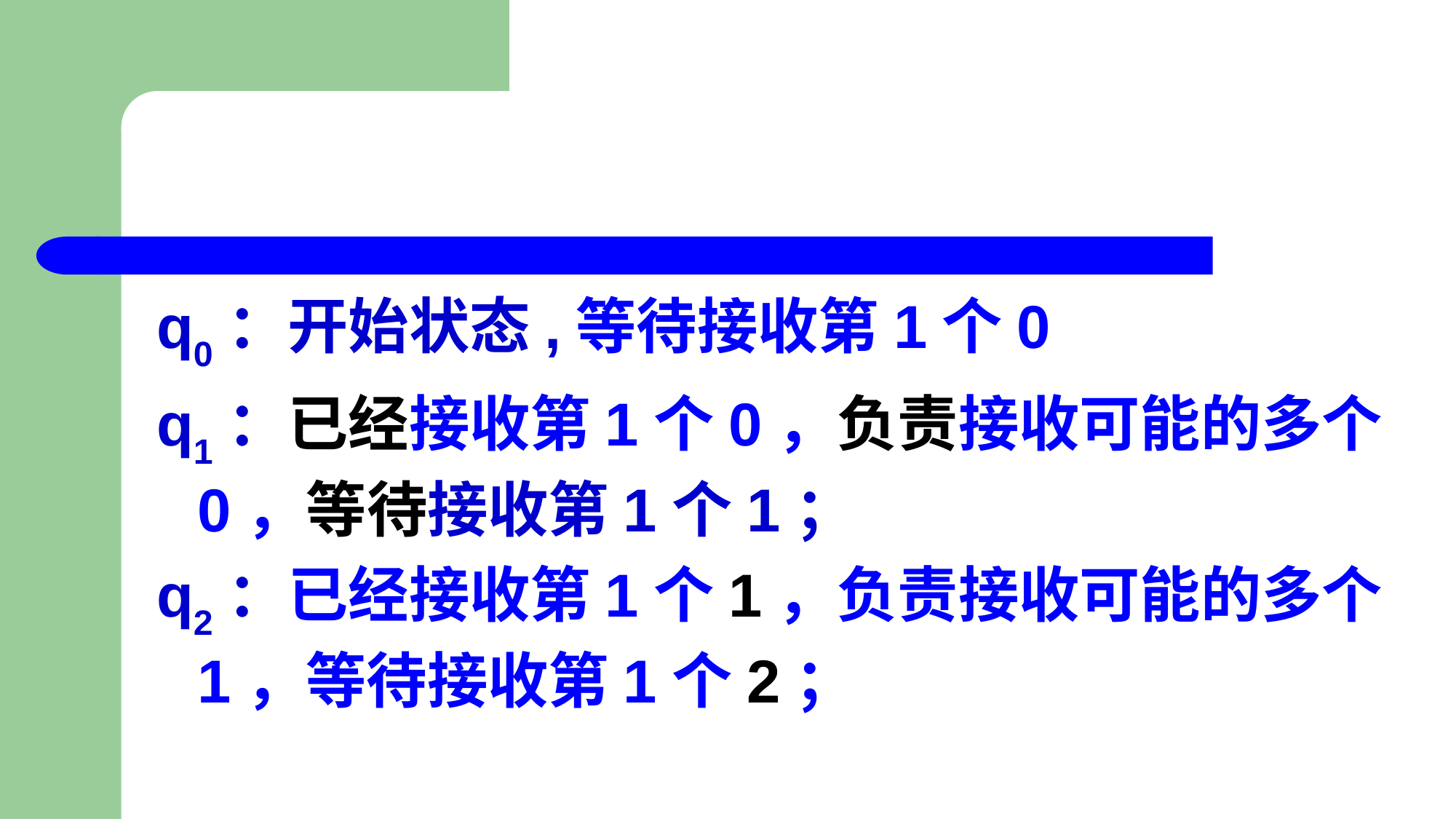

#
q0：开始状态,等待接收第1个0
q1：已经接收第1个0，负责接收可能的多个0，等待接收第1个1；
q2：已经接收第1个1，负责接收可能的多个1，等待接收第1个2；